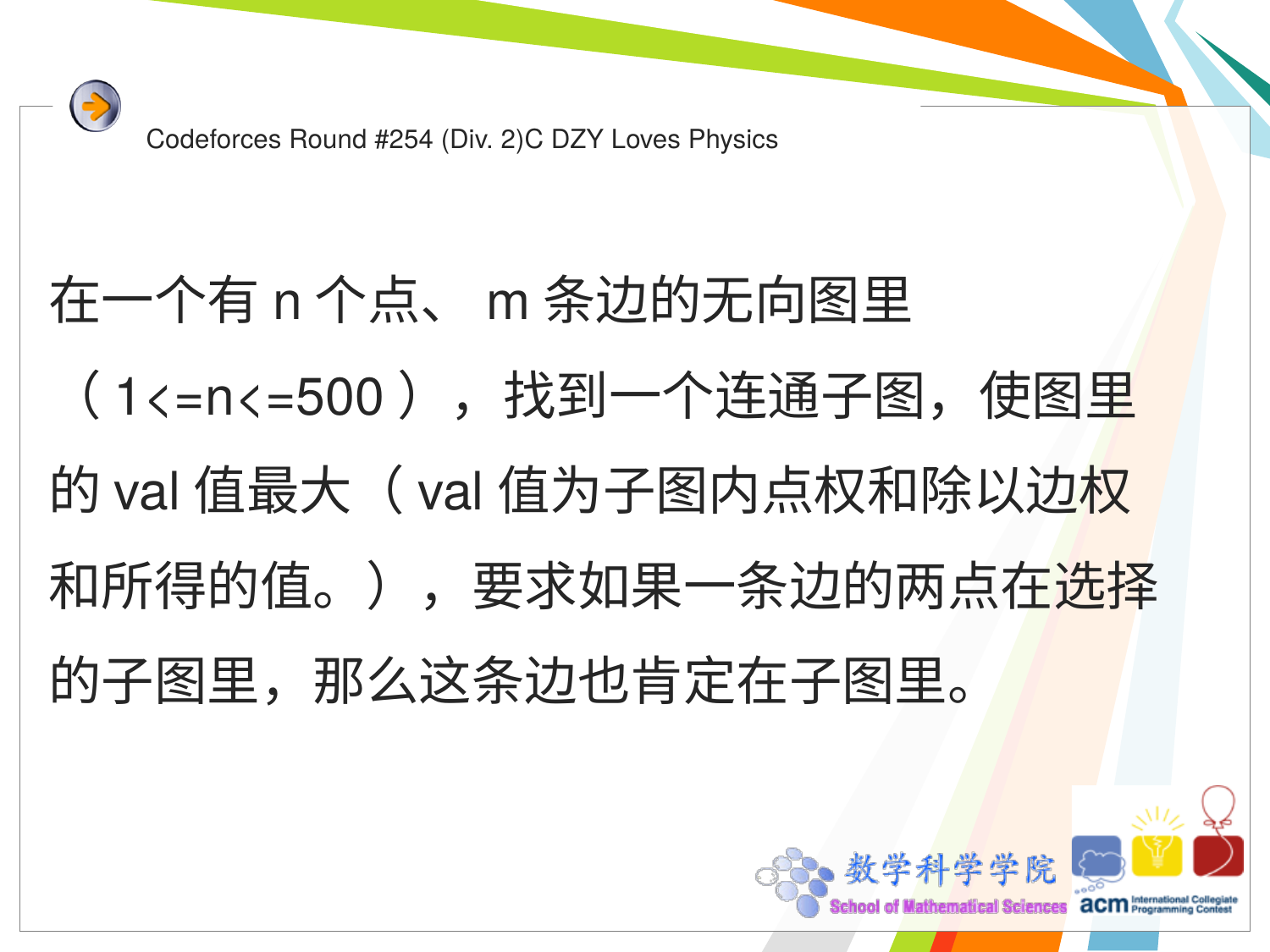

4
Codeforces Round #254 (Div. 2)C DZY Loves Physics
在一个有n个点、m条边的无向图里（1<=n<=500），找到一个连通子图，使图里的val值最大（val值为子图内点权和除以边权和所得的值。），要求如果一条边的两点在选择的子图里，那么这条边也肯定在子图里。